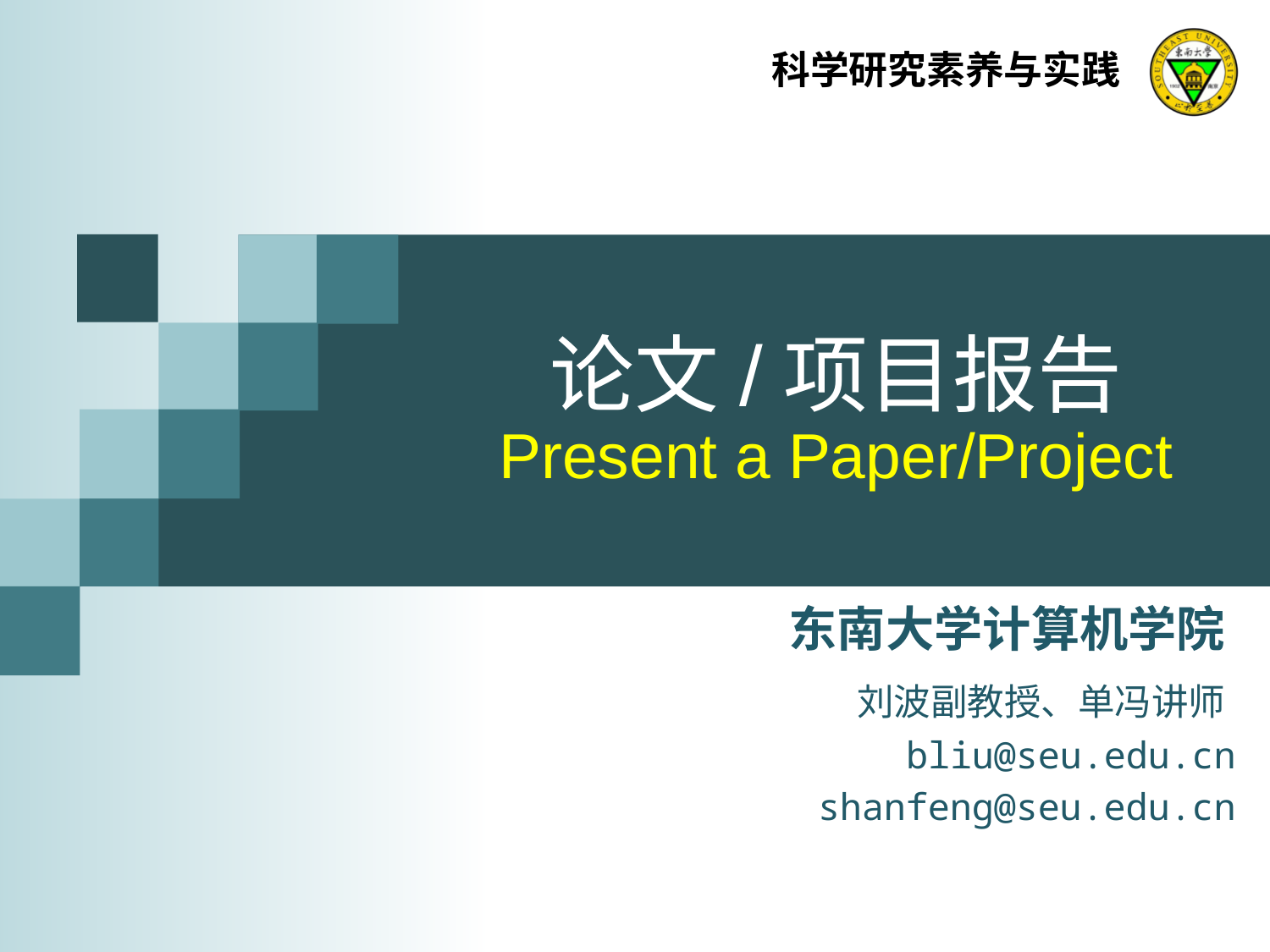

科学研究素养与实践
# 论文/项目报告 Present a Paper/Project
东南大学计算机学院
刘波副教授、单冯讲师
bliu@seu.edu.cn
shanfeng@seu.edu.cn